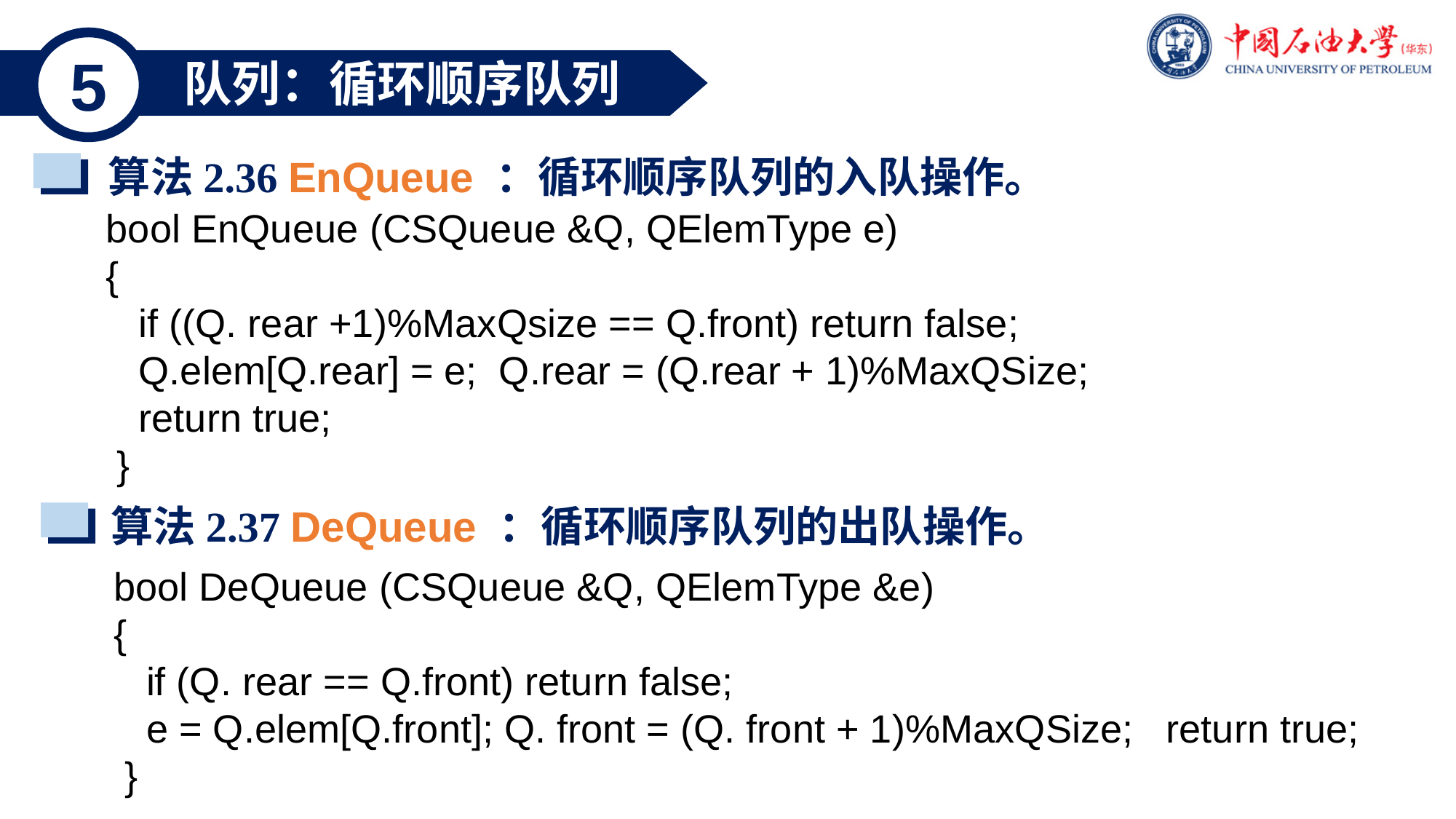

5
队列：循环顺序队列
栈：链栈
算法2.36 EnQueue ：循环顺序队列的入队操作。

bool EnQueue (CSQueue &Q, QElemType e)
{
   if ((Q. rear +1)%MaxQsize == Q.front) return false;
   Q.elem[Q.rear] = e;  Q.rear = (Q.rear + 1)%MaxQSize;
   return true;
 }
算法2.37 DeQueue ：循环顺序队列的出队操作。

bool DeQueue (CSQueue &Q, QElemType &e)
{
   if (Q. rear == Q.front) return false;
   e = Q.elem[Q.front]; Q. front = (Q. front + 1)%MaxQSize;   return true;
 }